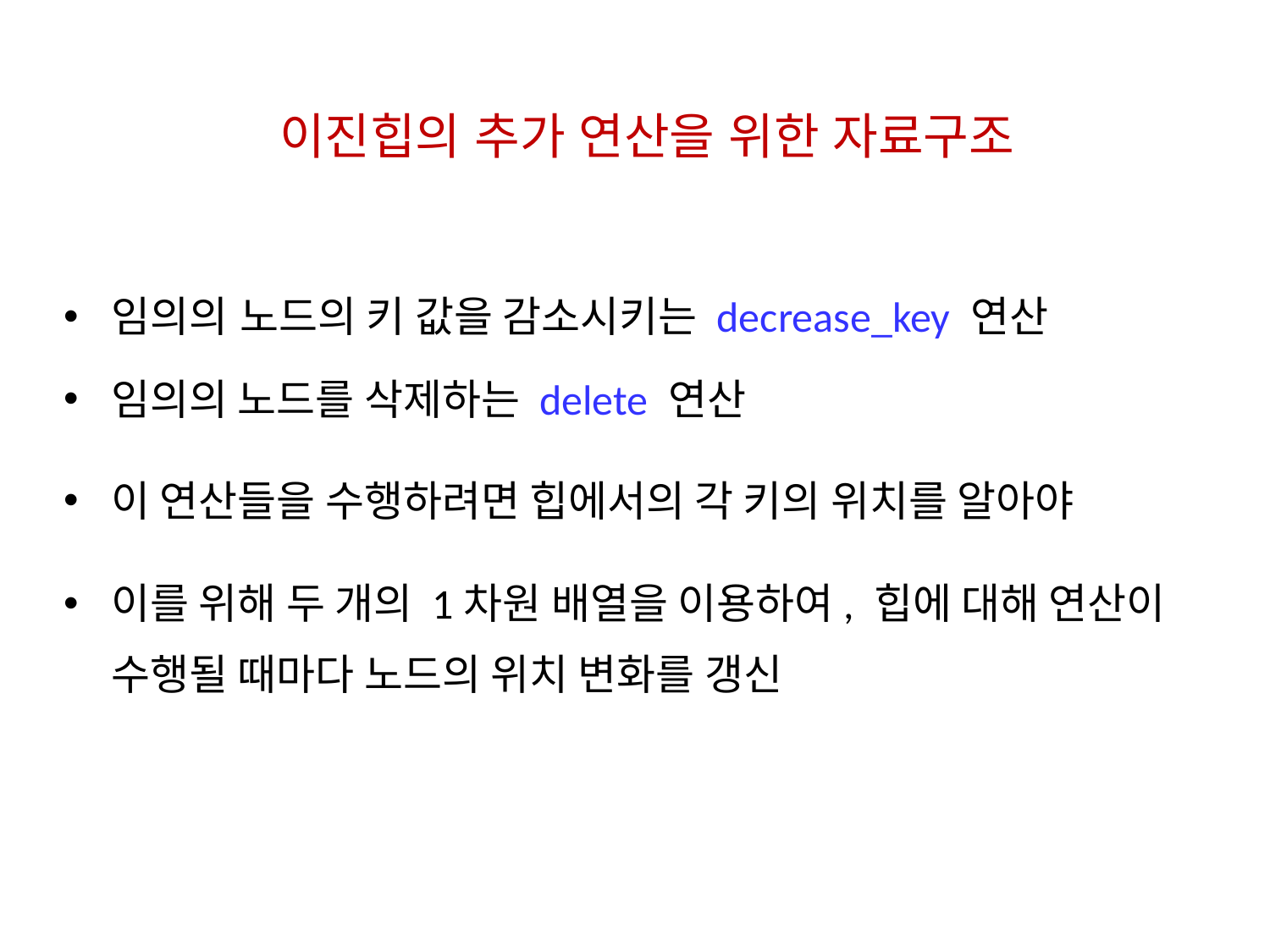

이진힙의 추가 연산을 위한 자료구조
임의의 노드의 키 값을 감소시키는 decrease_key 연산
임의의 노드를 삭제하는 delete 연산

이 연산들을 수행하려면 힙에서의 각 키의 위치를 알아야
이를 위해 두 개의 1차원 배열을 이용하여, 힙에 대해 연산이 수행될 때마다 노드의 위치 변화를 갱신